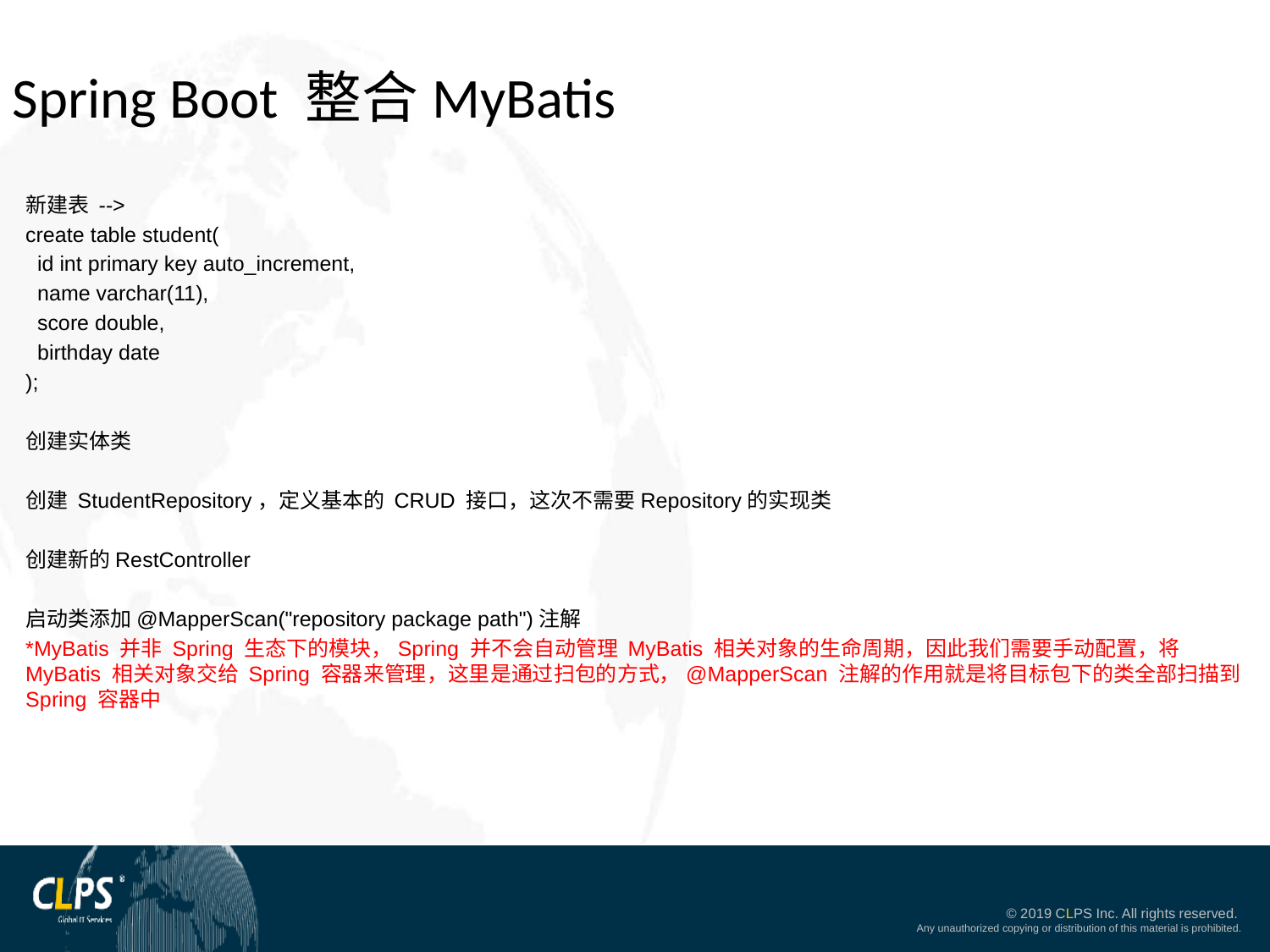

Spring Boot 整合MyBatis

新建表 -->
create table student(
  id int primary key auto_increment,
  name varchar(11),
  score double,
  birthday date
);

创建实体类

创建 StudentRepository，定义基本的 CRUD 接口，这次不需要Repository的实现类

创建新的RestController

启动类添加@MapperScan("repository package path")注解
*MyBatis 并非 Spring 生态下的模块，Spring 并不会自动管理 MyBatis 相关对象的生命周期，因此我们需要手动配置，将 MyBatis 相关对象交给 Spring 容器来管理，这里是通过扫包的方式，@MapperScan 注解的作用就是将目标包下的类全部扫描到 Spring 容器中

13